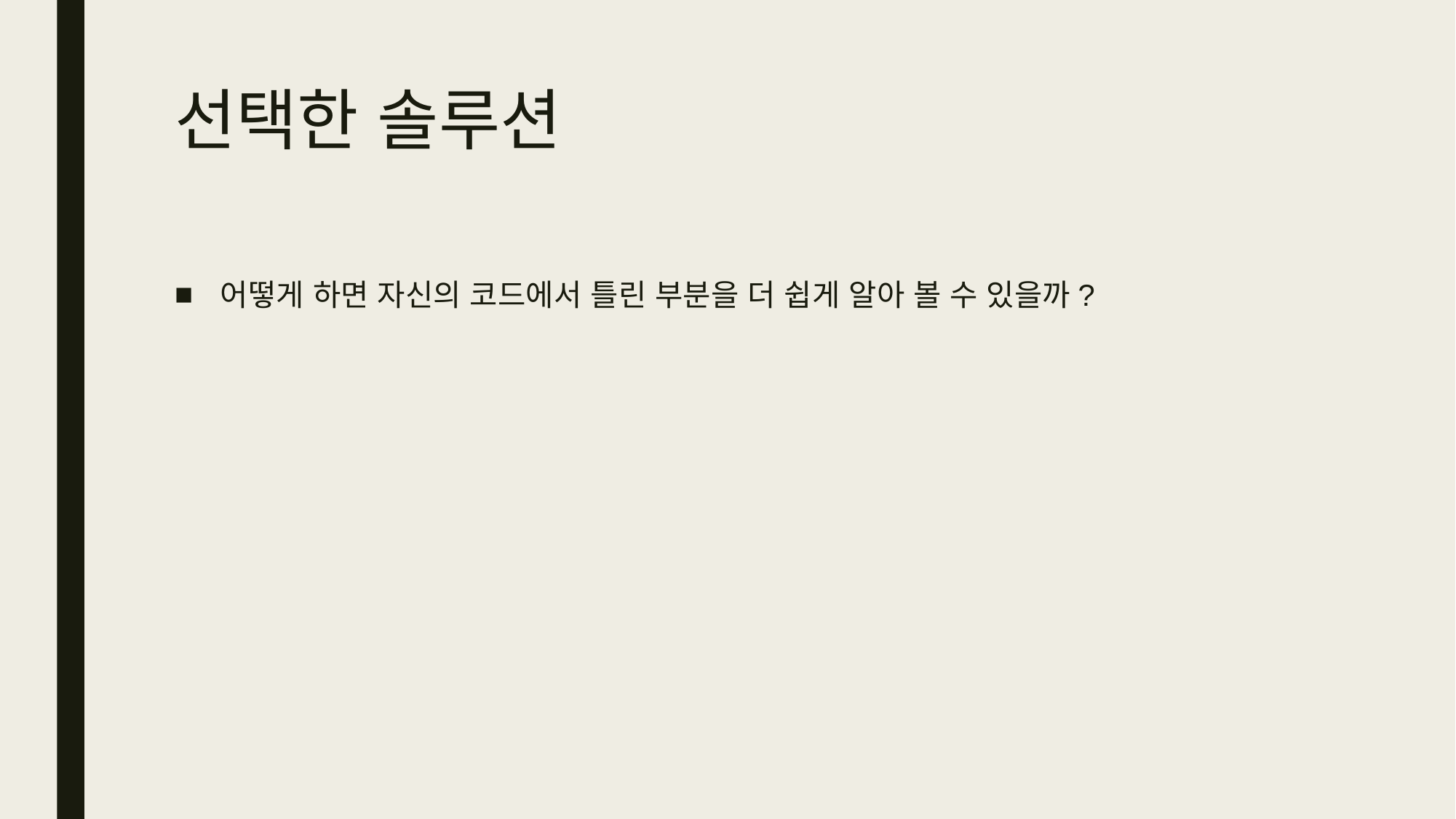

# 선택한 솔루션
어떻게 하면 자신의 코드에서 틀린 부분을 더 쉽게 알아 볼 수 있을까?